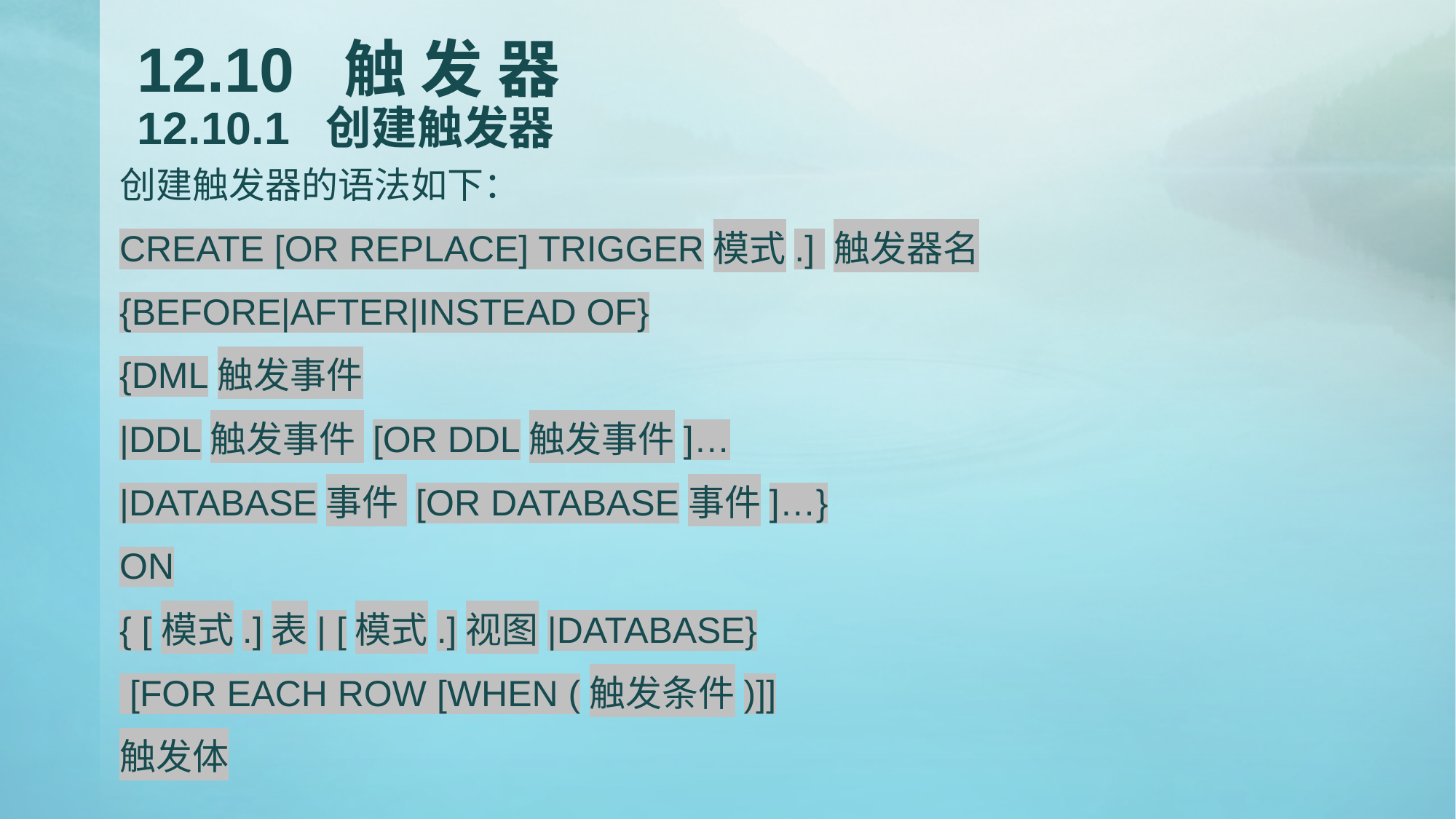

# 12.10  触 发 器 12.10.1  创建触发器
创建触发器的语法如下：
CREATE [OR REPLACE] TRIGGER模式.] 触发器名
{BEFORE|AFTER|INSTEAD OF}
{DML触发事件
|DDL触发事件 [OR DDL触发事件]…
|DATABASE事件 [OR DATABASE事件]…}
ON
{ [模式.]表| [模式.]视图|DATABASE}
 [FOR EACH ROW [WHEN (触发条件)]]
触发体